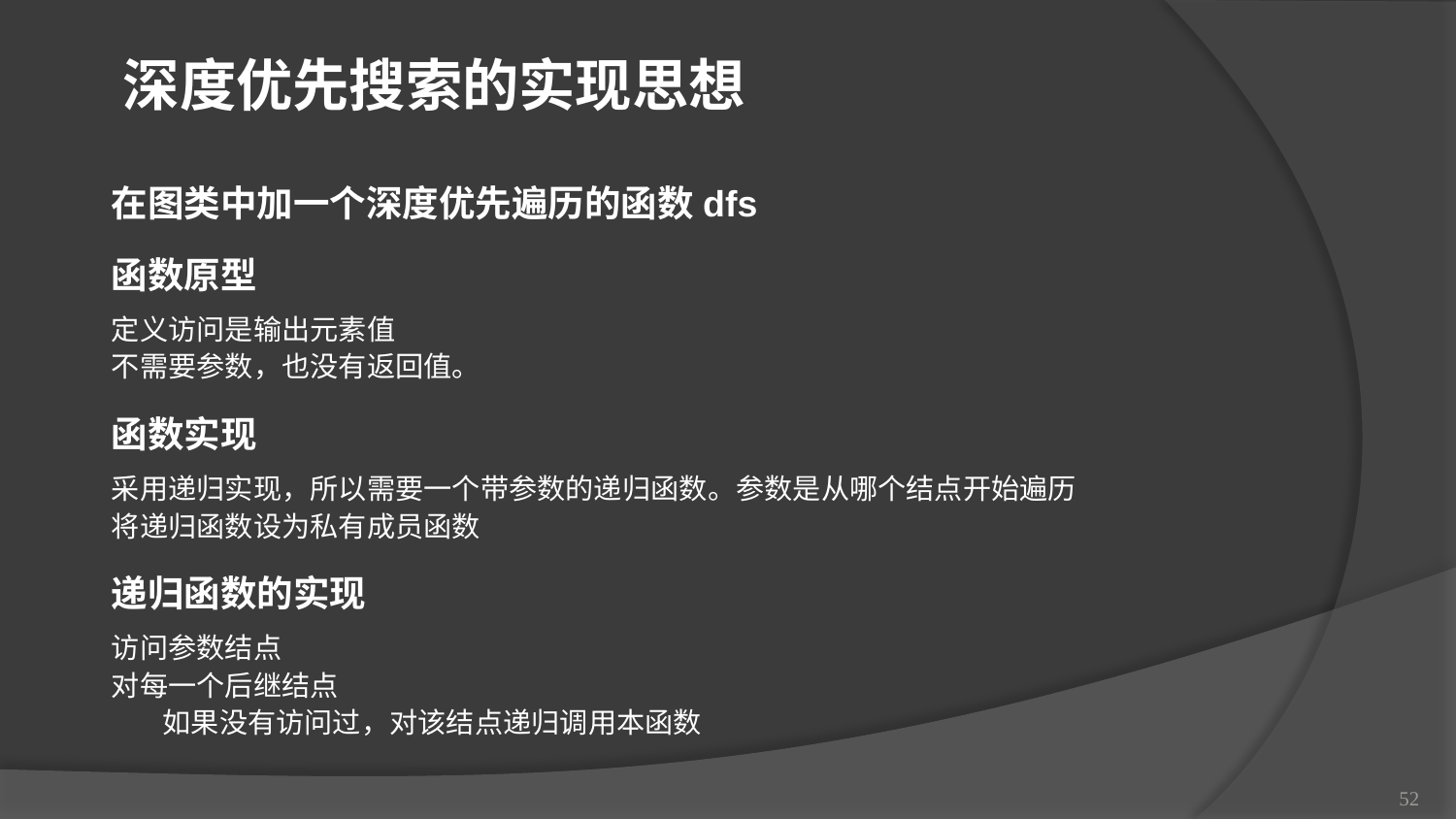

深度优先搜索的实现思想
在图类中加一个深度优先遍历的函数dfs
函数原型
定义访问是输出元素值
不需要参数，也没有返回值。
函数实现
采用递归实现，所以需要一个带参数的递归函数。参数是从哪个结点开始遍历
将递归函数设为私有成员函数
递归函数的实现
访问参数结点
对每一个后继结点
       如果没有访问过，对该结点递归调用本函数
52